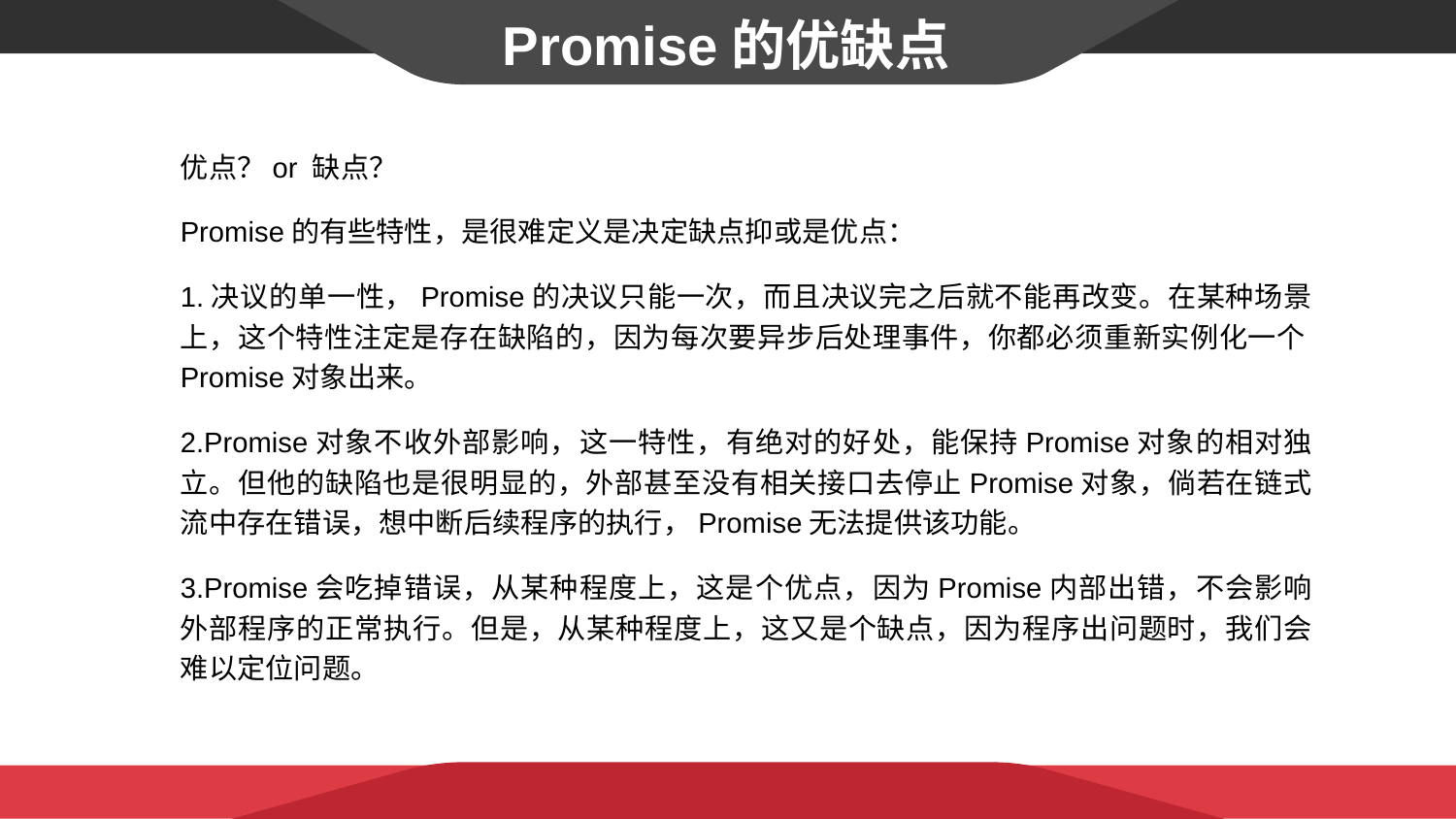

Promise的优缺点
优点？or 缺点？
Promise的有些特性，是很难定义是决定缺点抑或是优点：
1.决议的单一性，Promise的决议只能一次，而且决议完之后就不能再改变。在某种场景上，这个特性注定是存在缺陷的，因为每次要异步后处理事件，你都必须重新实例化一个Promise对象出来。
2.Promise对象不收外部影响，这一特性，有绝对的好处，能保持Promise对象的相对独立。但他的缺陷也是很明显的，外部甚至没有相关接口去停止Promise对象，倘若在链式流中存在错误，想中断后续程序的执行，Promise无法提供该功能。
3.Promise会吃掉错误，从某种程度上，这是个优点，因为Promise内部出错，不会影响外部程序的正常执行。但是，从某种程度上，这又是个缺点，因为程序出问题时，我们会难以定位问题。